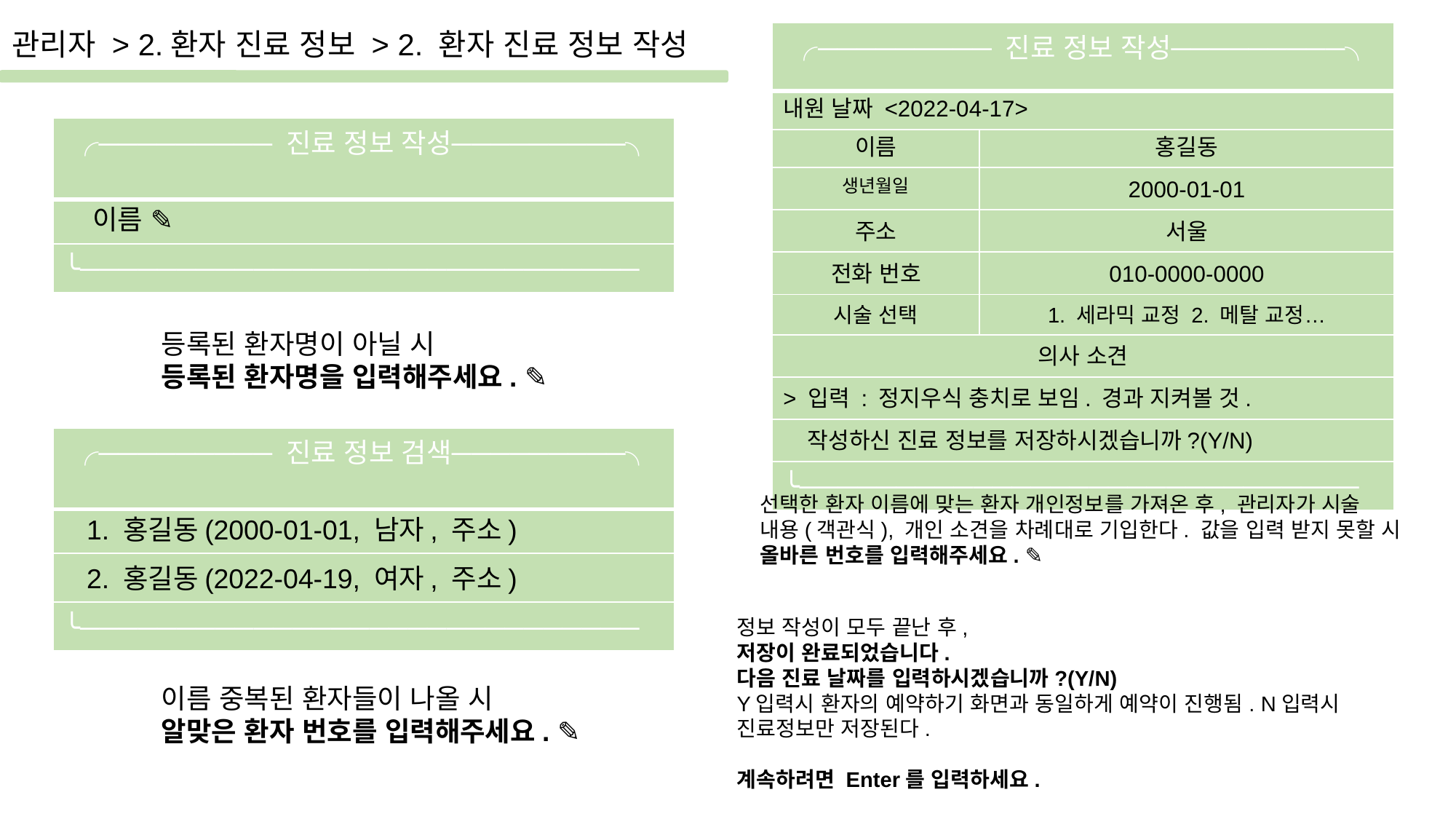

관리자 > 2.환자 진료 정보 > 2. 환자 진료 정보 작성
| ╭───────── 진료 정보 작성─────────╮ |  |
| --- | --- |
| 내원 날짜 <2022-04-17> |  |
| 이름 | 홍길동 |
| 생년월일 | 2000-01-01 |
| 주소 | 서울 |
| 전화 번호 | 010-0000-0000 |
| 시술 선택 | 1. 세라믹 교정 2. 메탈 교정… |
| 의사 소견 |  |
| > 입력 : 정지우식 충치로 보임. 경과 지켜볼 것. |  |
| 작성하신 진료 정보를 저장하시겠습니까?(Y/N) |  |
| ╰───────────────────────────── |  |

| ╭───────── 진료 정보 작성─────────╮ |
| --- |
| 이름 ✎ |
| ╰───────────────────────────── |

등록된 환자명이 아닐 시
등록된 환자명을 입력해주세요. ✎
| ╭───────── 진료 정보 검색─────────╮ |
| --- |
| 1. 홍길동(2000-01-01, 남자, 주소) |
| 2. 홍길동(2022-04-19, 여자, 주소) |
| ╰───────────────────────────── |

선택한 환자 이름에 맞는 환자 개인정보를 가져온 후, 관리자가 시술 내용(객관식), 개인 소견을 차례대로 기입한다. 값을 입력 받지 못할 시
올바른 번호를 입력해주세요. ✎
정보 작성이 모두 끝난 후,
저장이 완료되었습니다.
다음 진료 날짜를 입력하시겠습니까?(Y/N)
Y입력시 환자의 예약하기 화면과 동일하게 예약이 진행됨. N입력시
진료정보만 저장된다.

계속하려면 Enter를 입력하세요.

이름 중복된 환자들이 나올 시
알맞은 환자 번호를 입력해주세요. ✎